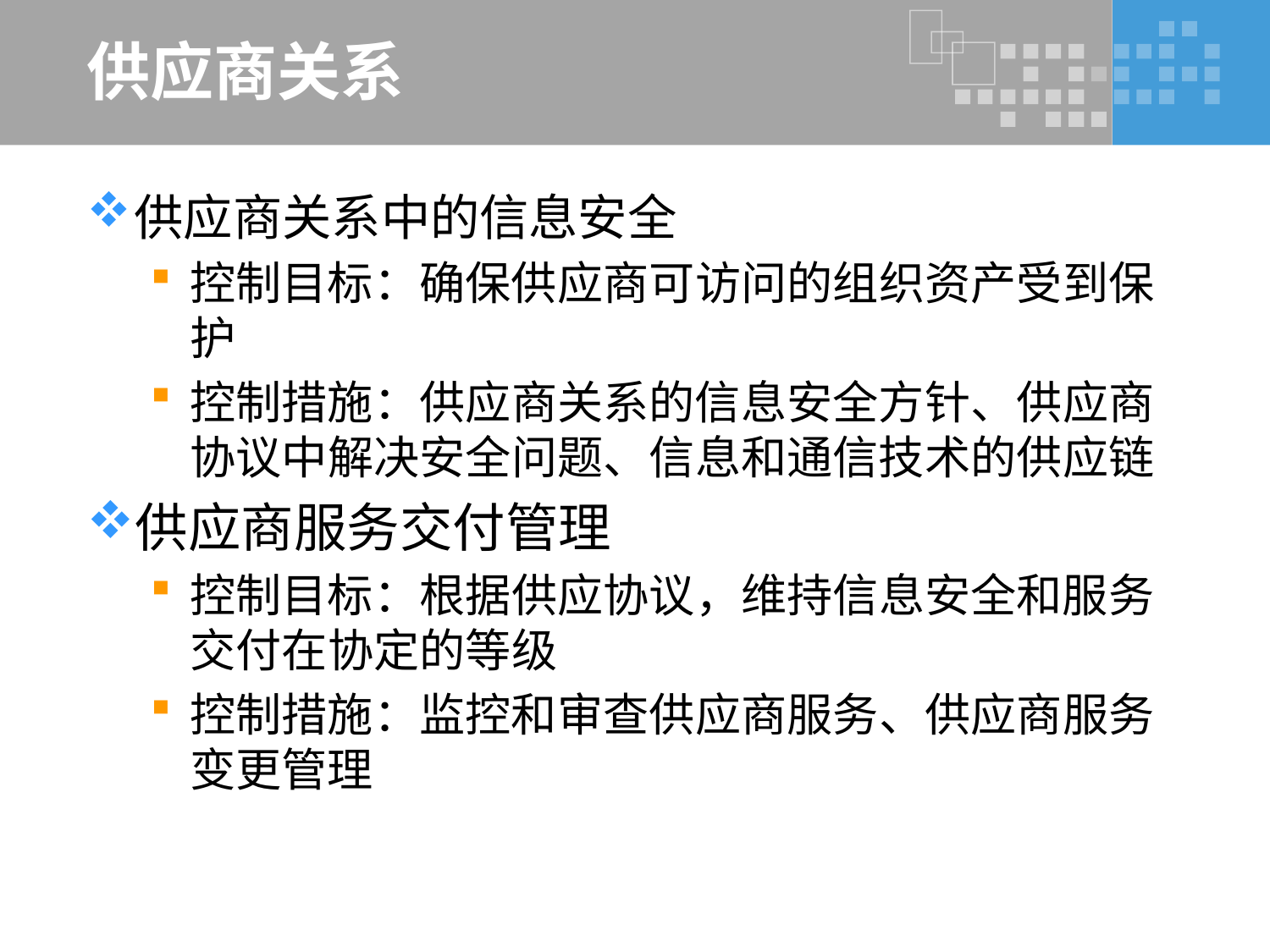

# 供应商关系
供应商关系中的信息安全
控制目标：确保供应商可访问的组织资产受到保护
控制措施：供应商关系的信息安全方针、供应商协议中解决安全问题、信息和通信技术的供应链
供应商服务交付管理
控制目标：根据供应协议，维持信息安全和服务交付在协定的等级
控制措施：监控和审查供应商服务、供应商服务变更管理

44